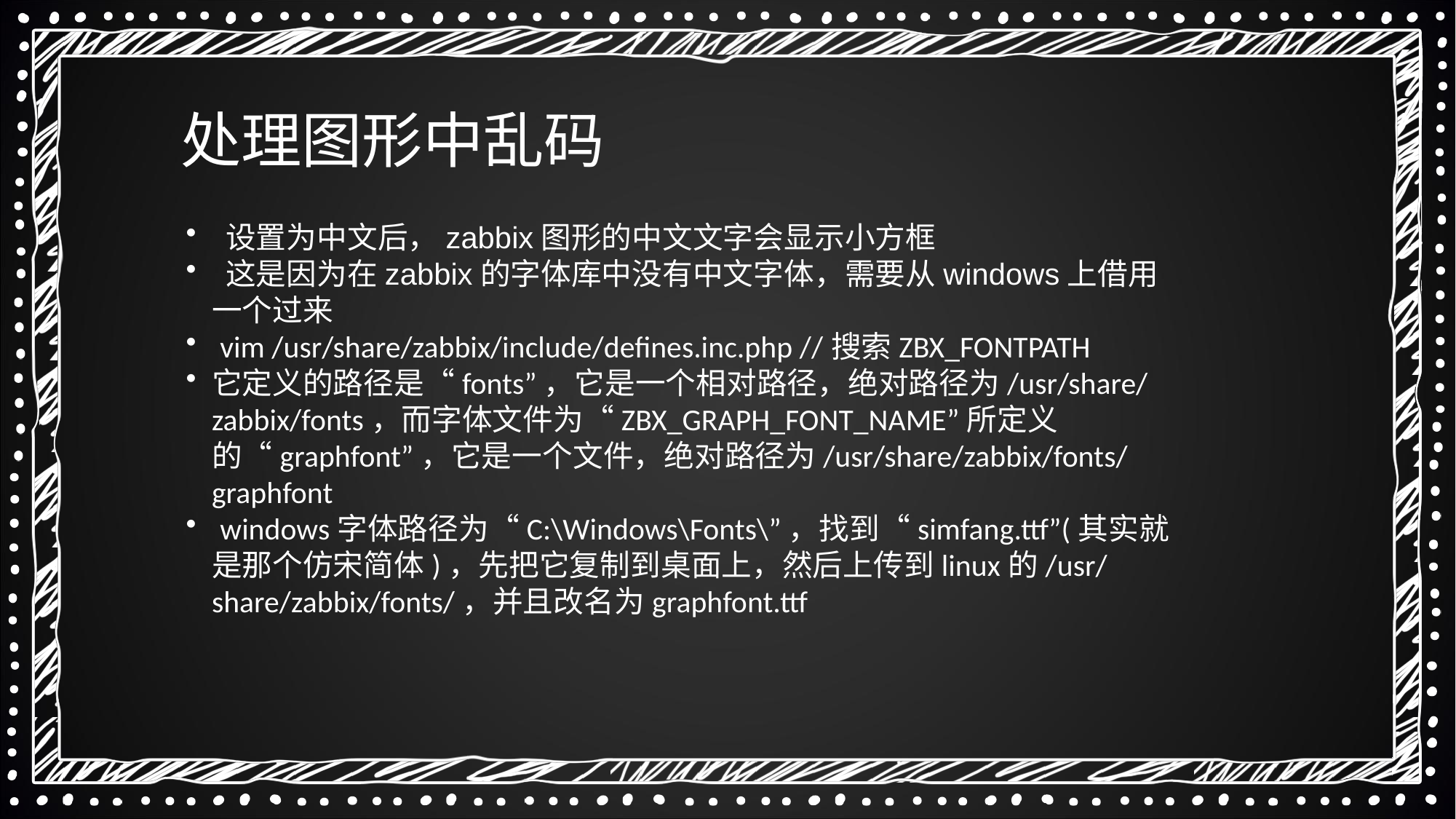

处理图形中乱码
 设置为中文后，zabbix图形的中文文字会显示小方框
 这是因为在zabbix的字体库中没有中文字体，需要从windows上借用一个过来
 vim /usr/share/zabbix/include/defines.inc.php //搜索ZBX_FONTPATH
它定义的路径是“fonts”，它是一个相对路径，绝对路径为/usr/share/zabbix/fonts，而字体文件为“ZBX_GRAPH_FONT_NAME”所定义的“graphfont”，它是一个文件，绝对路径为/usr/share/zabbix/fonts/graphfont
 windows字体路径为“C:\Windows\Fonts\”，找到“simfang.ttf”(其实就是那个仿宋简体)，先把它复制到桌面上，然后上传到linux的/usr/share/zabbix/fonts/，并且改名为graphfont.ttf